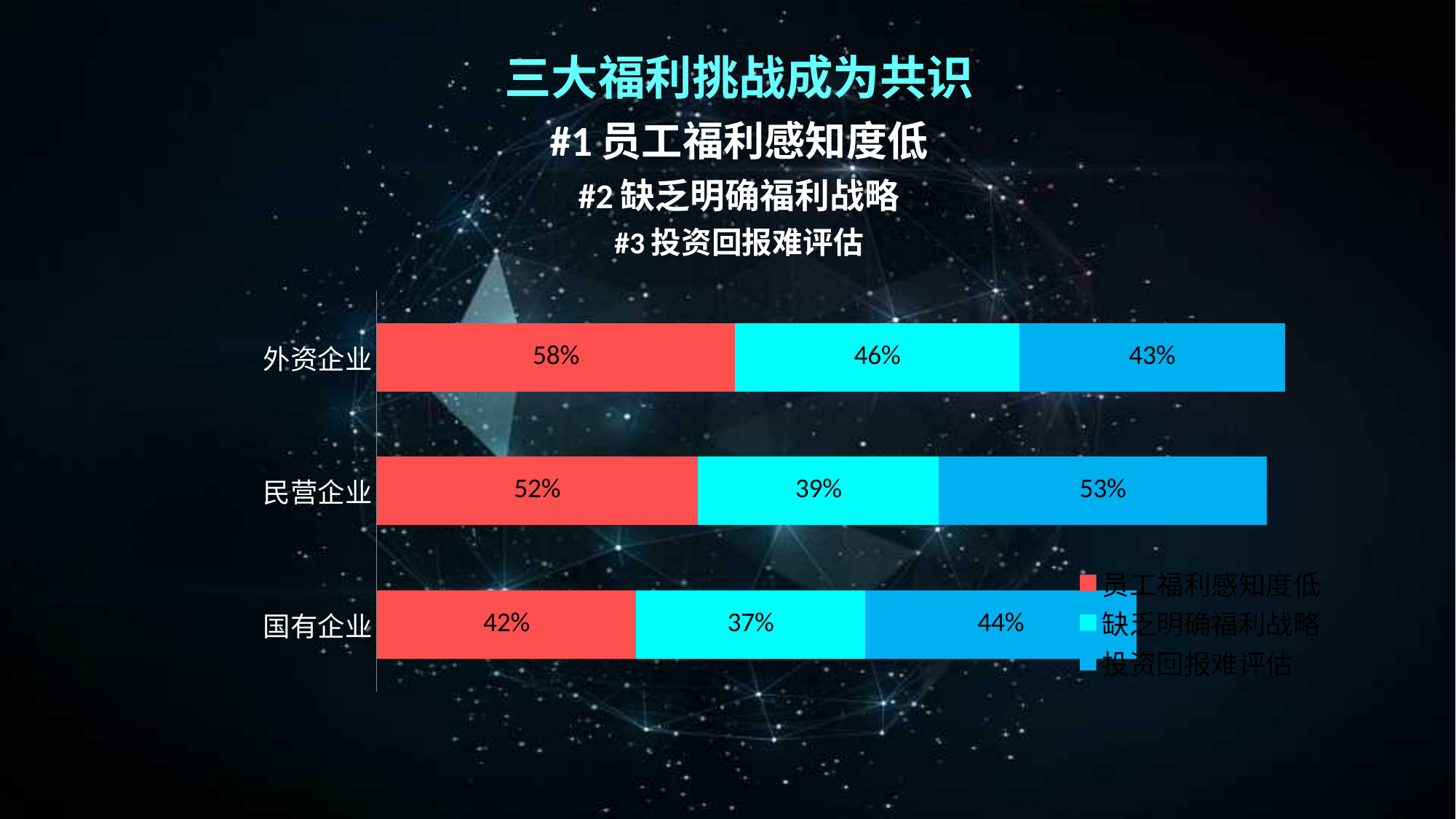

| 三大福利挑战成为共识 #1员工福利感知度低 #2缺乏明确福利战略 #3投资回报难评估 |
| --- |

### Chart

| Category | 员工福利感知度低 | 缺乏明确福利战略 | 投资回报难评估 |
|---|---|---|---|
| 国有企业 | 0.4200000000000003 | 0.3700000000000004 | 0.44 |
| 民营企业 | 0.52 | 0.39000000000000057 | 0.53 |
| 外资企业 | 0.5800000000000001 | 0.46 | 0.4300000000000004 |